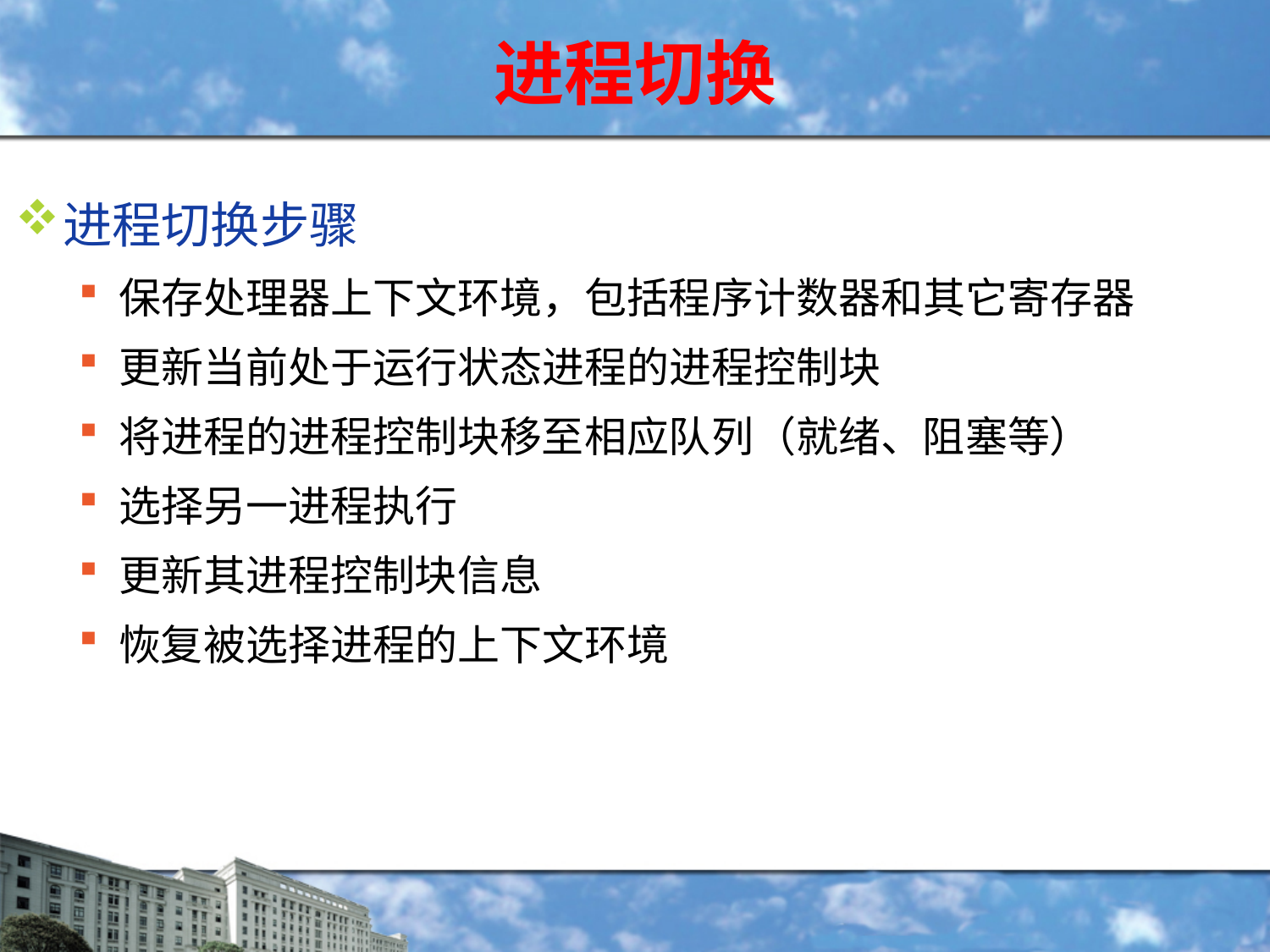

# 进程切换

进程切换步骤
保存处理器上下文环境，包括程序计数器和其它寄存器
更新当前处于运行状态进程的进程控制块
将进程的进程控制块移至相应队列（就绪、阻塞等）
选择另一进程执行
更新其进程控制块信息
恢复被选择进程的上下文环境